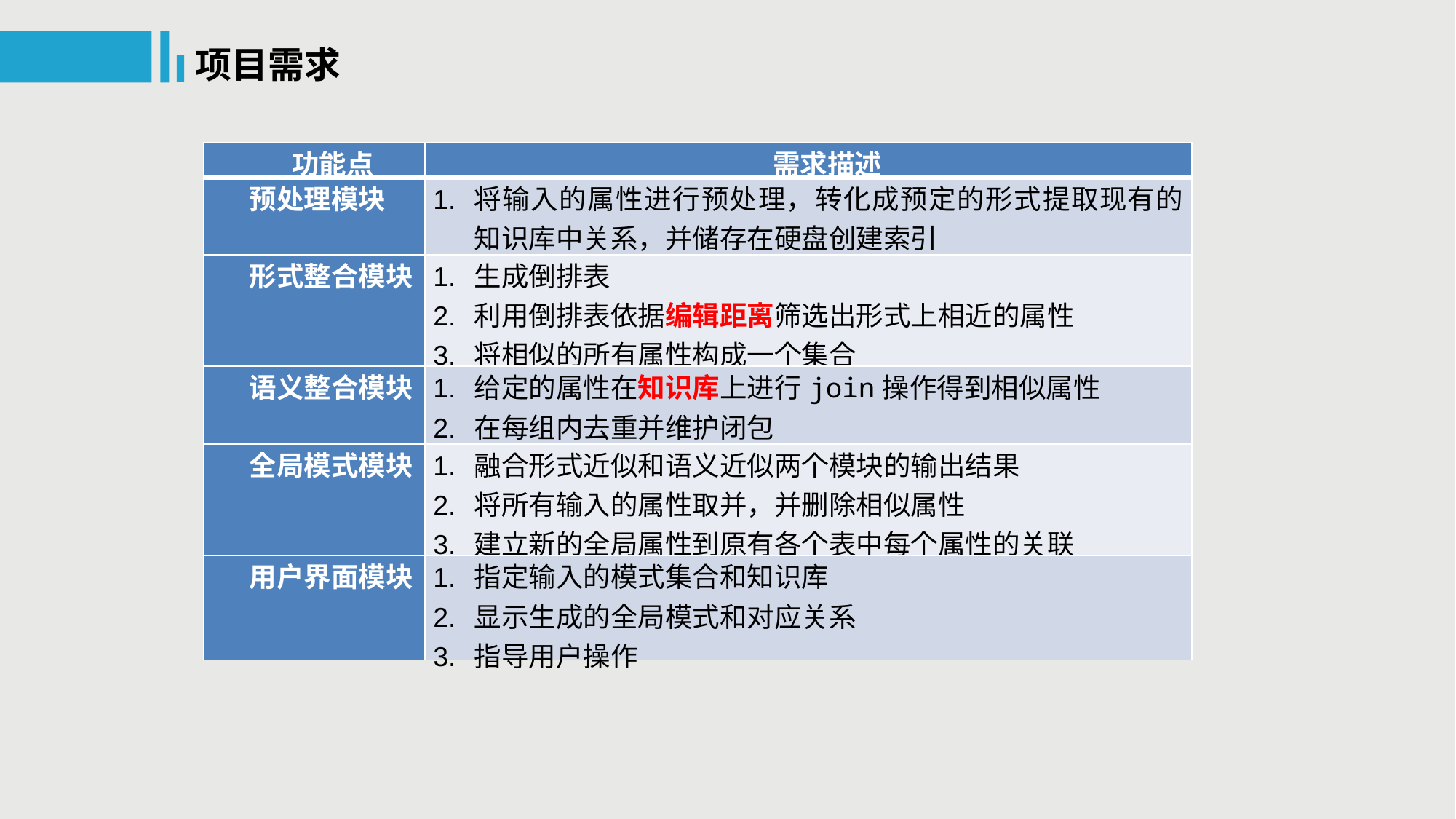

项目需求

| 功能点 | 需求描述 |
| --- | --- |
| 预处理模块 | 将输入的属性进行预处理，转化成预定的形式提取现有的知识库中关系，并储存在硬盘创建索引 |
| 形式整合模块 | 生成倒排表 利用倒排表依据编辑距离筛选出形式上相近的属性 将相似的所有属性构成一个集合 |
| 语义整合模块 | 给定的属性在知识库上进行join操作得到相似属性 在每组内去重并维护闭包 |
| 全局模式模块 | 融合形式近似和语义近似两个模块的输出结果 将所有输入的属性取并，并删除相似属性 建立新的全局属性到原有各个表中每个属性的关联 |
| 用户界面模块 | 指定输入的模式集合和知识库 显示生成的全局模式和对应关系 指导用户操作 |